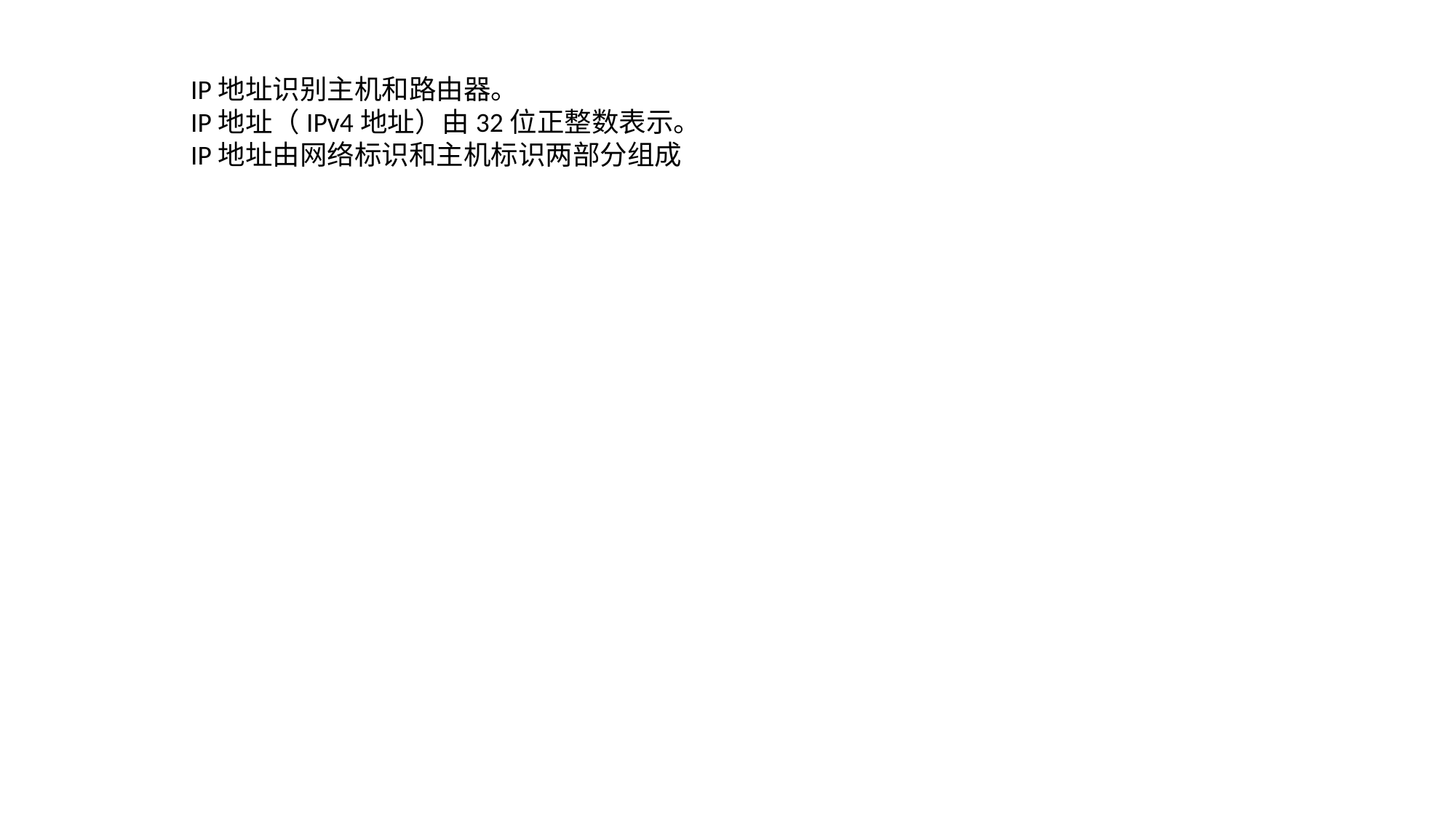

IP地址识别主机和路由器。
IP地址（IPv4地址）由32位正整数表示。
IP地址由网络标识和主机标识两部分组成